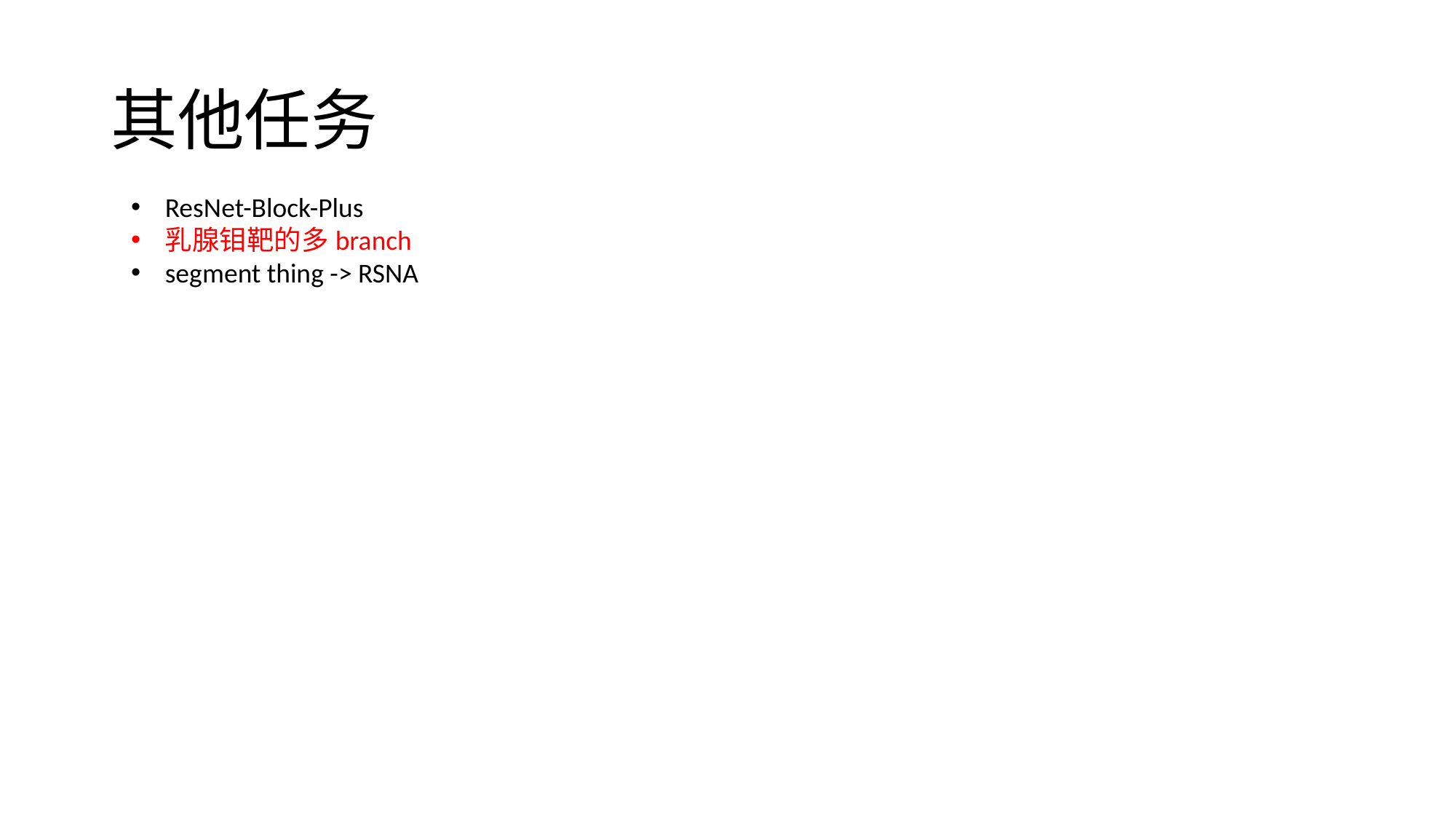

# 其他任务
ResNet-Block-Plus
乳腺钼靶的多branch
segment thing -> RSNA